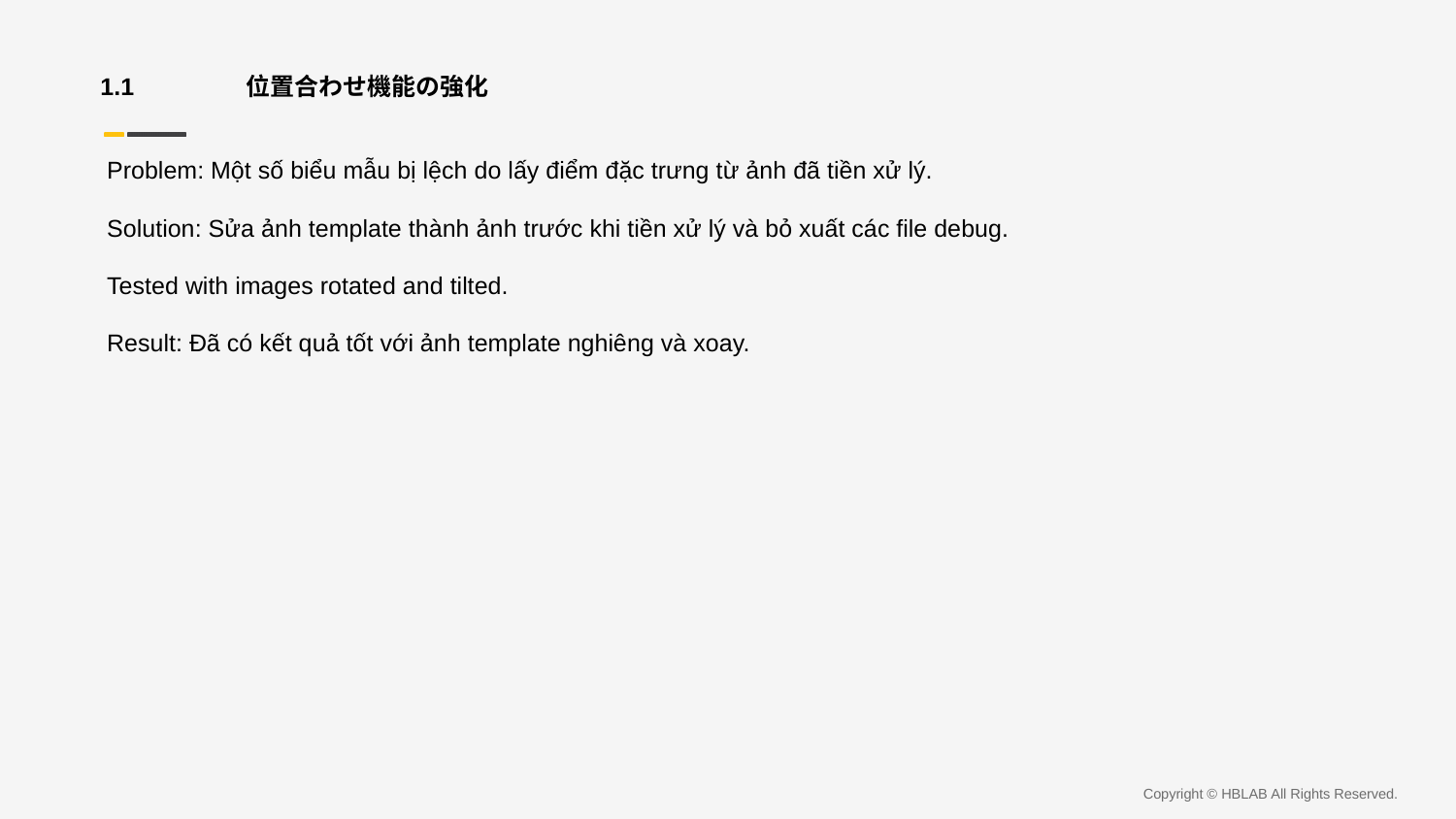

1.1	位置合わせ機能の強化
Problem: Một số biểu mẫu bị lệch do lấy điểm đặc trưng từ ảnh đã tiền xử lý.
Solution: Sửa ảnh template thành ảnh trước khi tiền xử lý và bỏ xuất các file debug.
Tested with images rotated and tilted.
Result: Đã có kết quả tốt với ảnh template nghiêng và xoay.